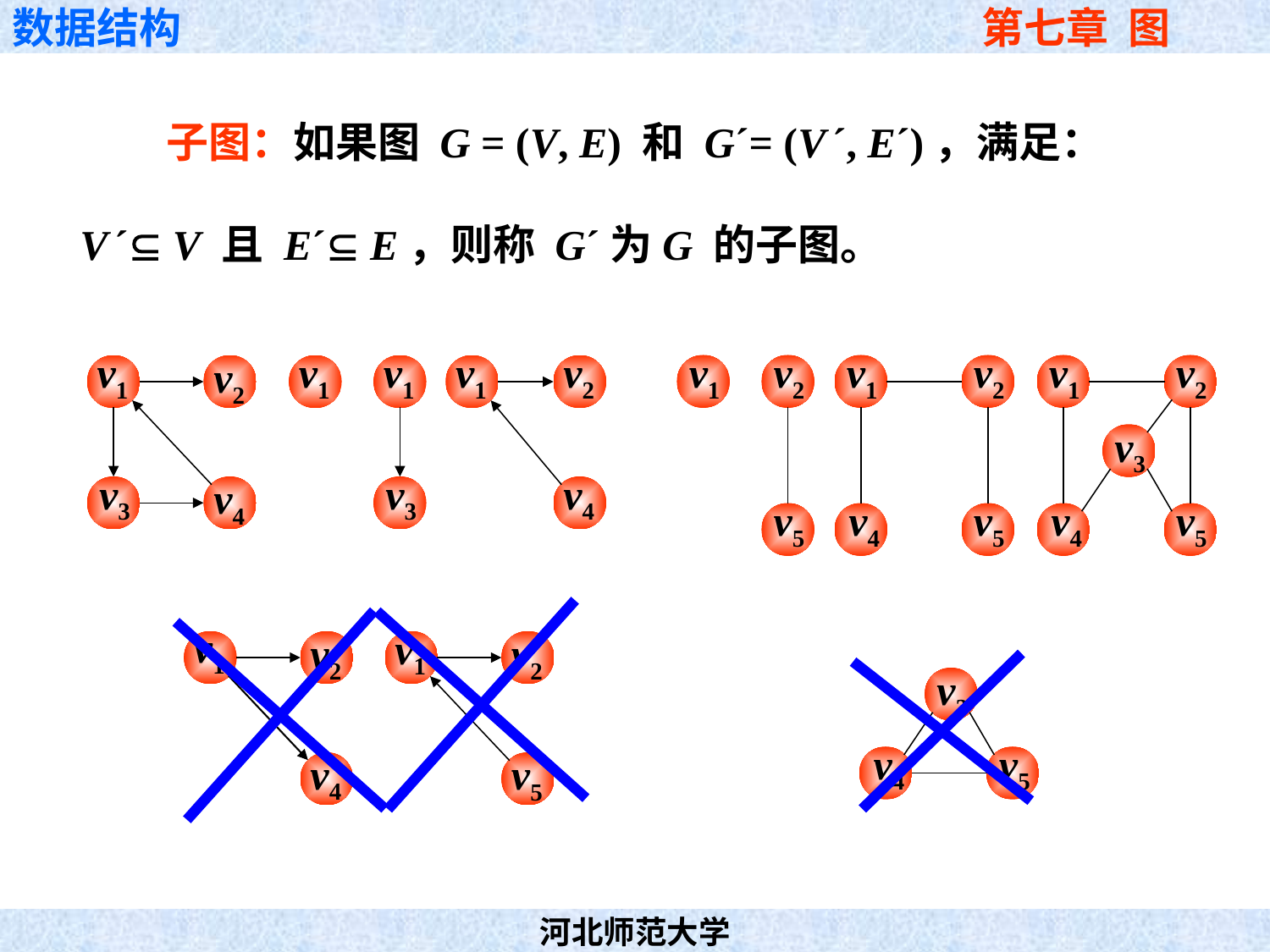

子图：如果图 G = (V, E) 和 G´= (V ´, E´)，满足：
V ´⊆ V 且 E´⊆ E，则称 G´为G 的子图。
v1
v2

v5

v1
v2

v4
v5

v1
v2

v3

v4
v5

v1
v2

v3
v4

v1

v1

v3

v1
v2

v4

v1
v2

v4

v1
v2

v5

v3

v4
v5